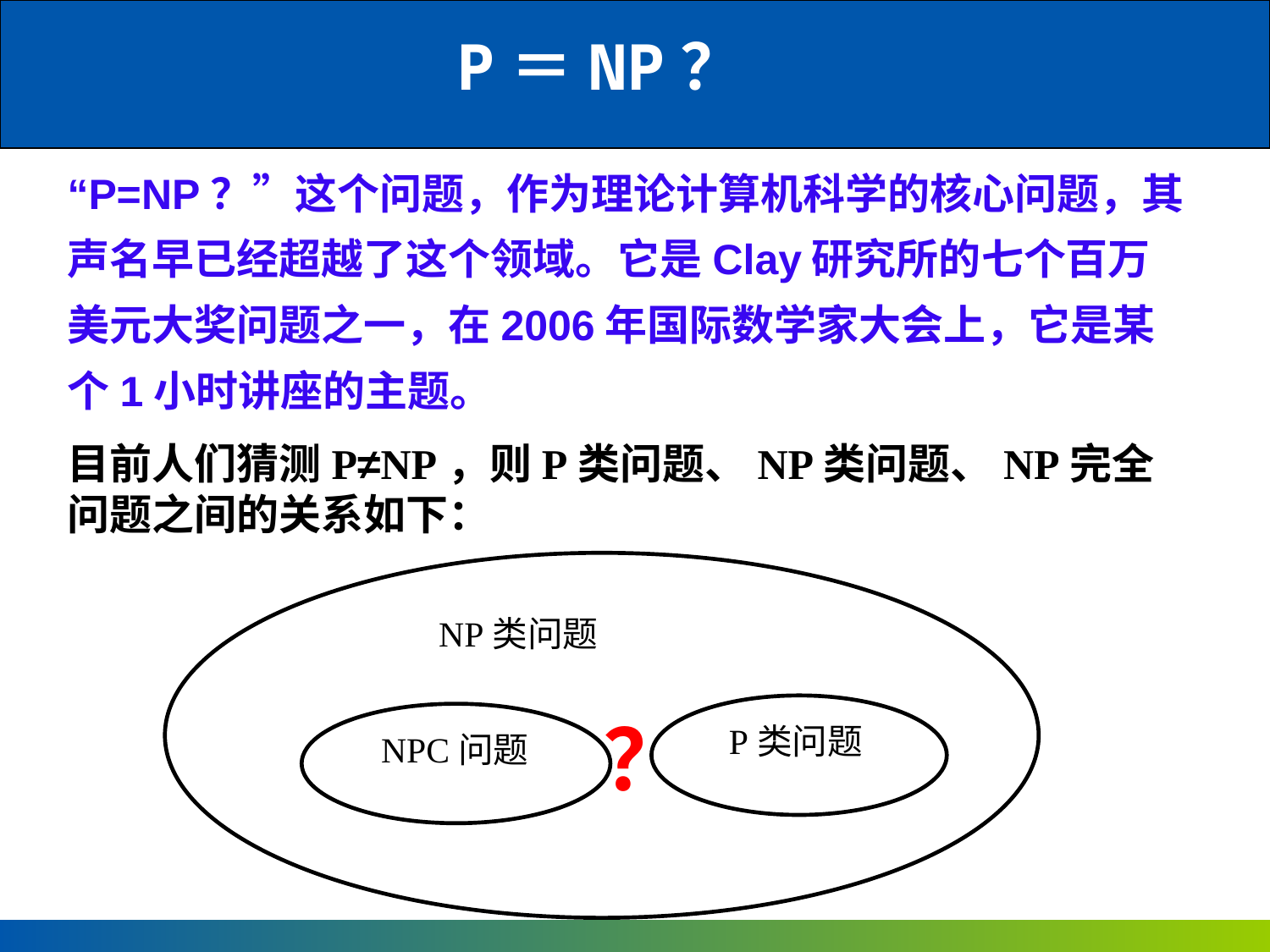

P＝NP？
“P=NP？”这个问题，作为理论计算机科学的核心问题，其声名早已经超越了这个领域。它是Clay研究所的七个百万美元大奖问题之一，在2006年国际数学家大会上，它是某个1小时讲座的主题。
目前人们猜测P≠NP，则P类问题、NP类问题、NP完全问题之间的关系如下：

NP类问题
   P类问题
   NPC问题
？